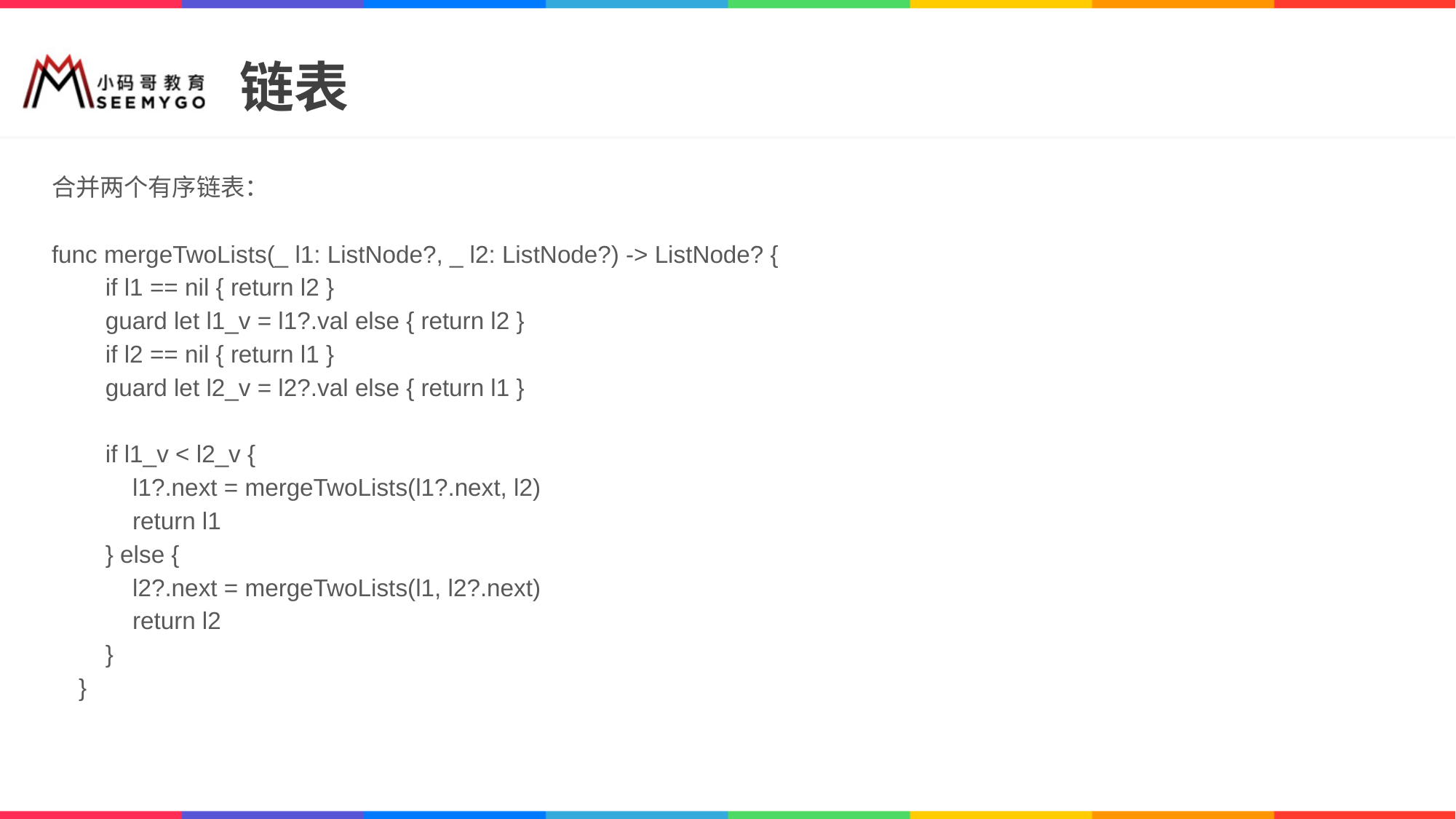

# 链表
合并两个有序链表：

func mergeTwoLists(_ l1: ListNode?, _ l2: ListNode?) -> ListNode? {
        if l1 == nil { return l2 }
        guard let l1_v = l1?.val else { return l2 }
        if l2 == nil { return l1 }
        guard let l2_v = l2?.val else { return l1 }

        if l1_v < l2_v {
            l1?.next = mergeTwoLists(l1?.next, l2)
            return l1
        } else {
            l2?.next = mergeTwoLists(l1, l2?.next)
            return l2
        }
    }